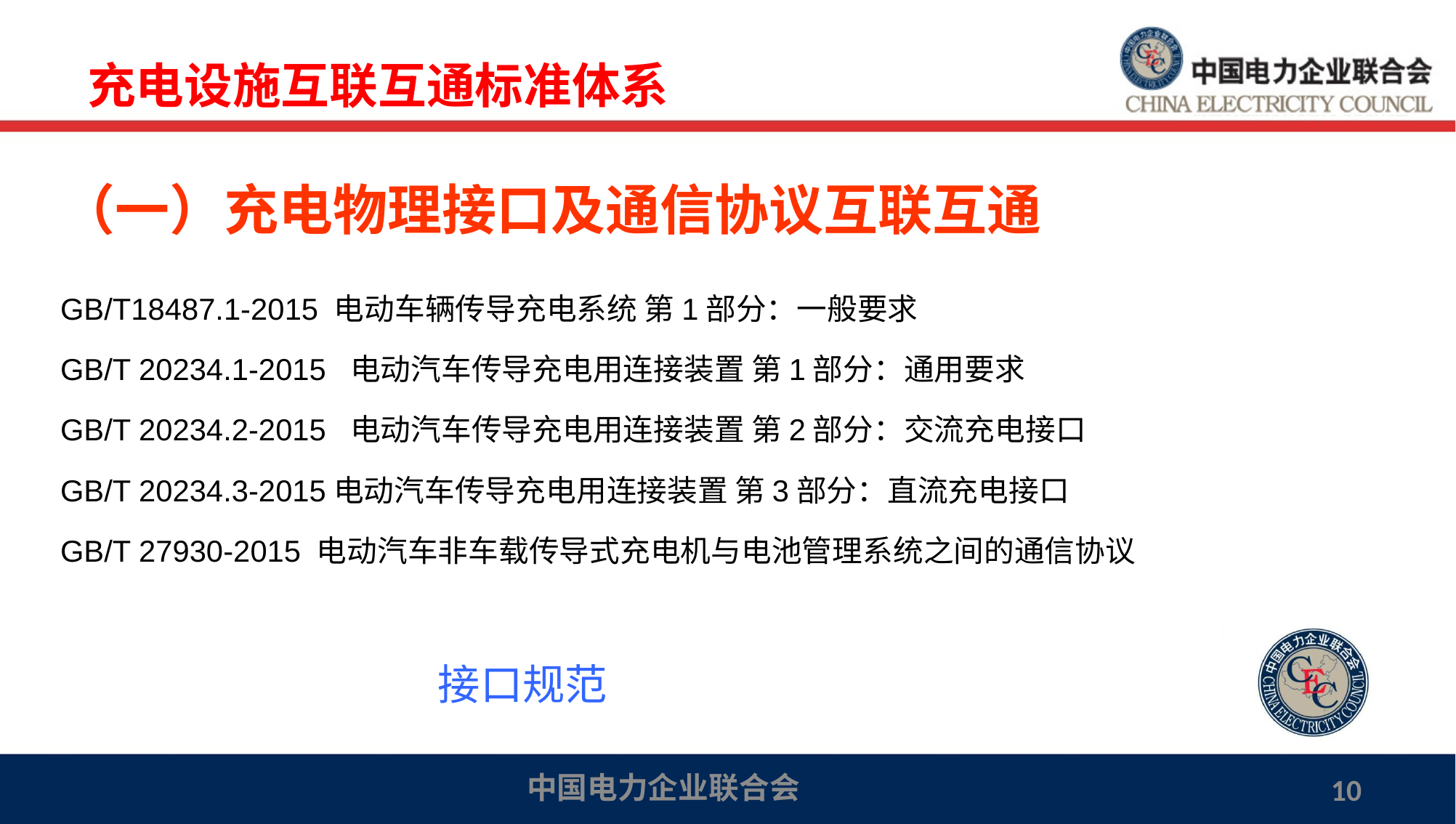

充电设施互联互通标准体系
（一）充电物理接口及通信协议互联互通
GB/T18487.1-2015 电动车辆传导充电系统 第1部分：一般要求
GB/T 20234.1-2015  电动汽车传导充电用连接装置 第1部分：通用要求
GB/T 20234.2-2015  电动汽车传导充电用连接装置 第2部分：交流充电接口
GB/T 20234.3-2015电动汽车传导充电用连接装置 第3部分：直流充电接口
GB/T 27930-2015 电动汽车非车载传导式充电机与电池管理系统之间的通信协议

接口规范
中国电力企业联合会
10